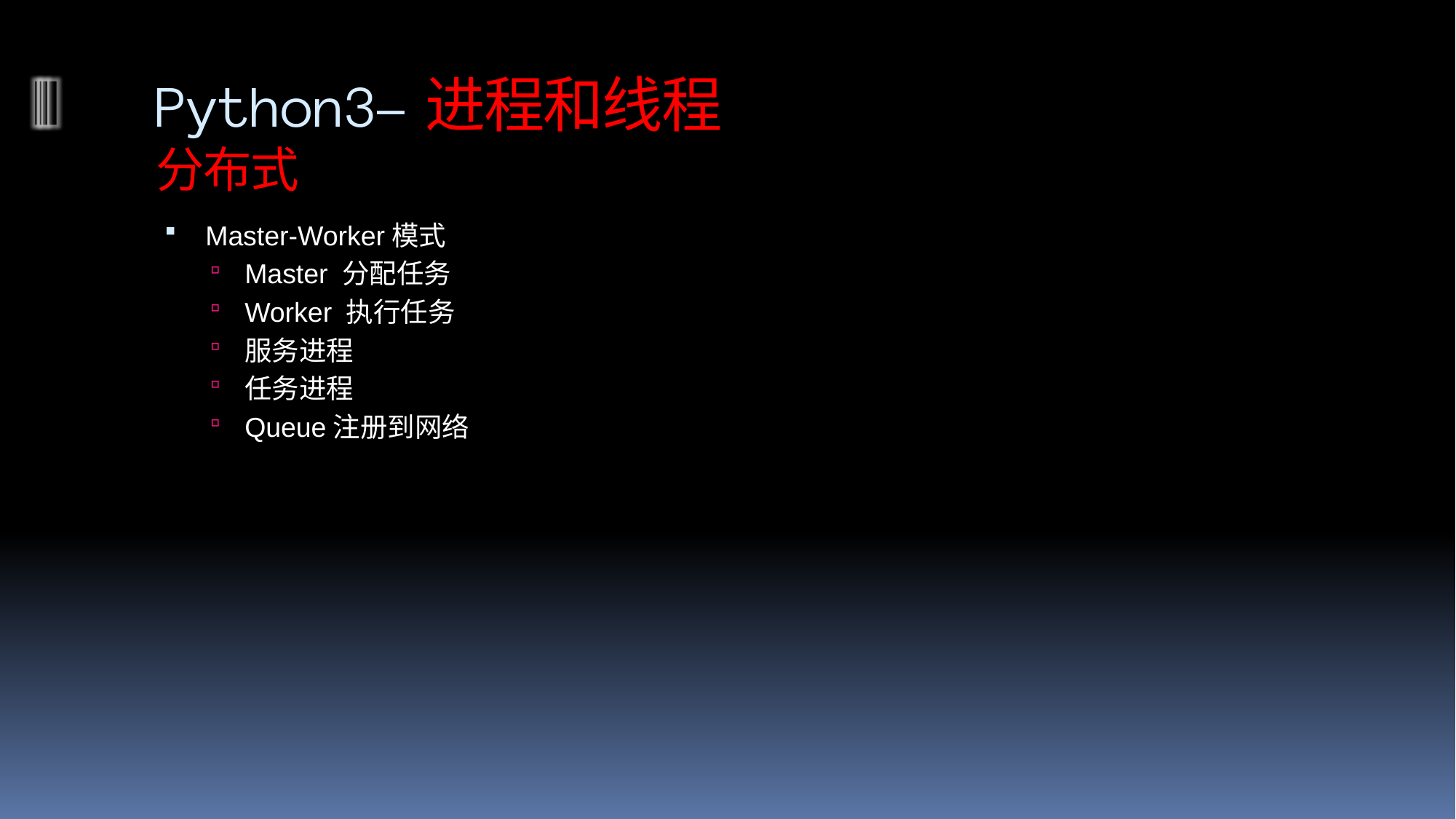

# Python3-进程和线程 分布式
Master-Worker模式
Master 分配任务
Worker 执行任务
服务进程
任务进程
Queue注册到网络